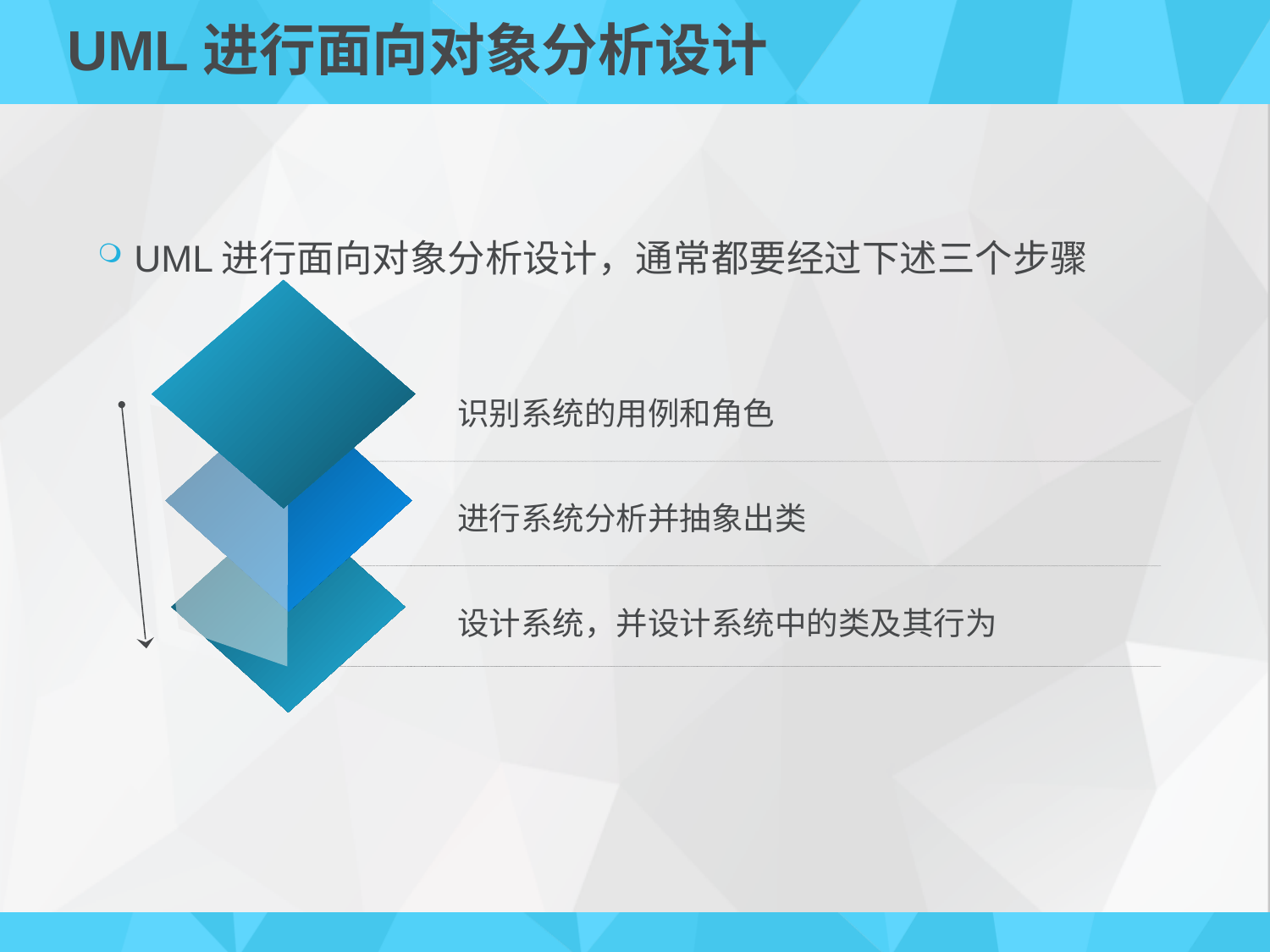

# UML进行面向对象分析设计
UML进行面向对象分析设计，通常都要经过下述三个步骤

识别系统的用例和角色

进行系统分析并抽象出类

设计系统，并设计系统中的类及其行为